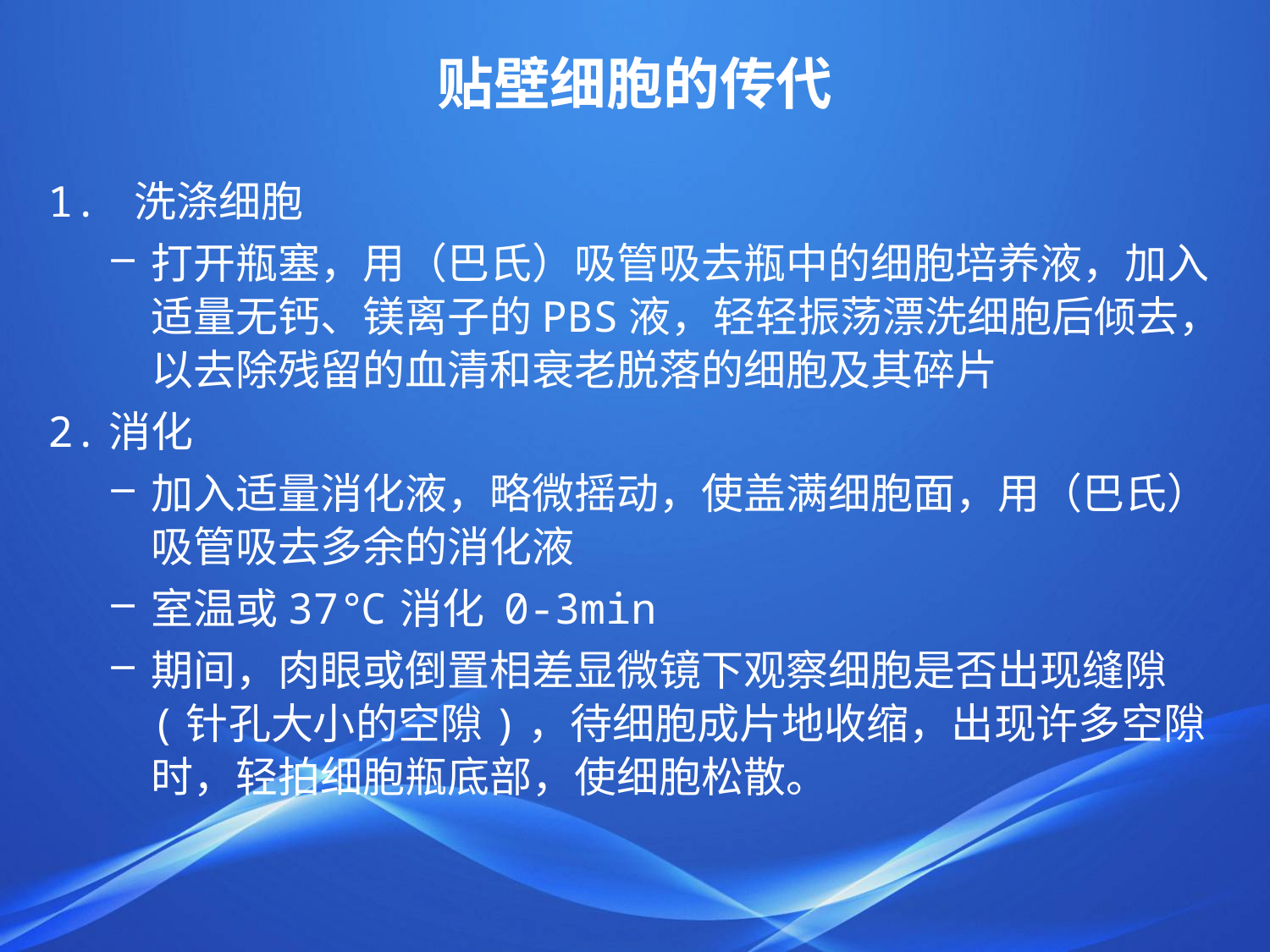

# 贴壁细胞的传代
1. 洗涤细胞
打开瓶塞，用（巴氏）吸管吸去瓶中的细胞培养液，加入适量无钙、镁离子的PBS液，轻轻振荡漂洗细胞后倾去，以去除残留的血清和衰老脱落的细胞及其碎片
2.消化
加入适量消化液，略微摇动，使盖满细胞面，用（巴氏）吸管吸去多余的消化液
室温或37℃消化 0-3min
期间，肉眼或倒置相差显微镜下观察细胞是否出现缝隙(针孔大小的空隙)，待细胞成片地收缩，出现许多空隙时，轻拍细胞瓶底部，使细胞松散。